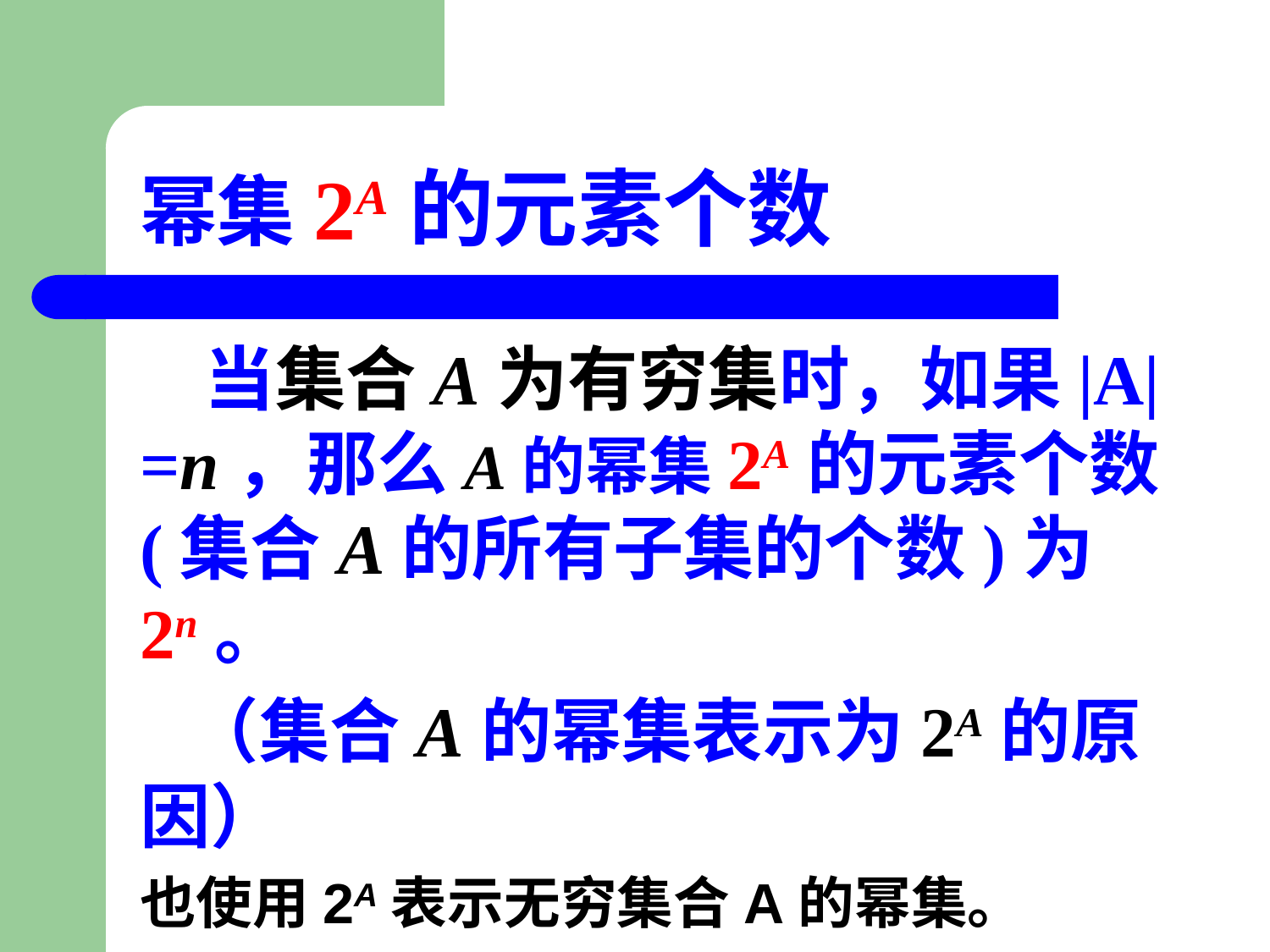

# 幂集2A的元素个数
   当集合A为有穷集时，如果|A|=n，那么A的幂集2A的元素个数(集合A的所有子集的个数)为2n。
  （集合A的幂集表示为2A的原因）
也使用2A表示无穷集合A的幂集。